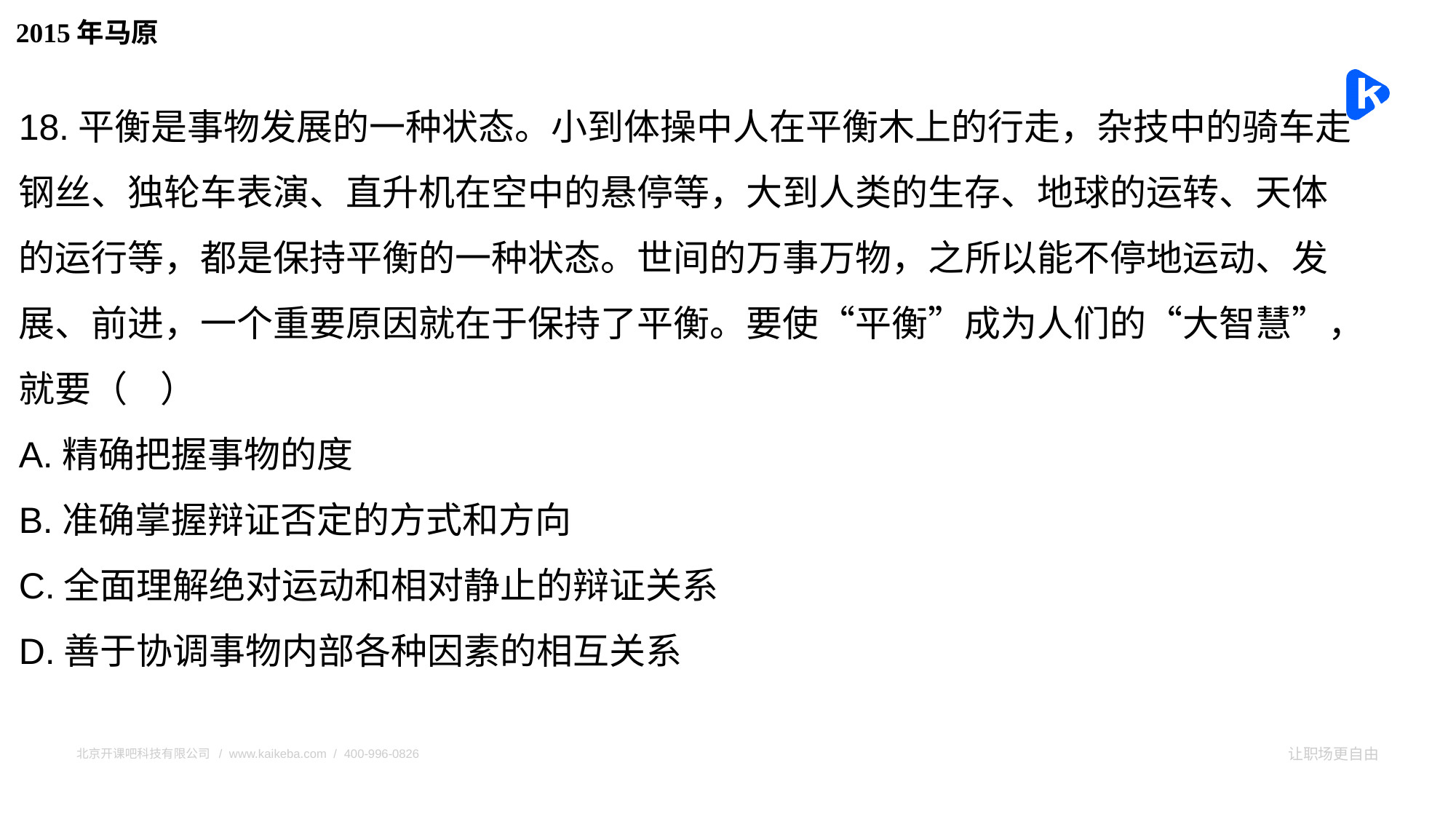

2015年马原
18.平衡是事物发展的一种状态。小到体操中人在平衡木上的行走，杂技中的骑车走钢丝、独轮车表演、直升机在空中的悬停等，大到人类的生存、地球的运转、天体的运行等，都是保持平衡的一种状态。世间的万事万物，之所以能不停地运动、发展、前进，一个重要原因就在于保持了平衡。要使“平衡”成为人们的“大智慧”，就要（    ）
A.精确把握事物的度
B.准确掌握辩证否定的方式和方向
C.全面理解绝对运动和相对静止的辩证关系
D.善于协调事物内部各种因素的相互关系